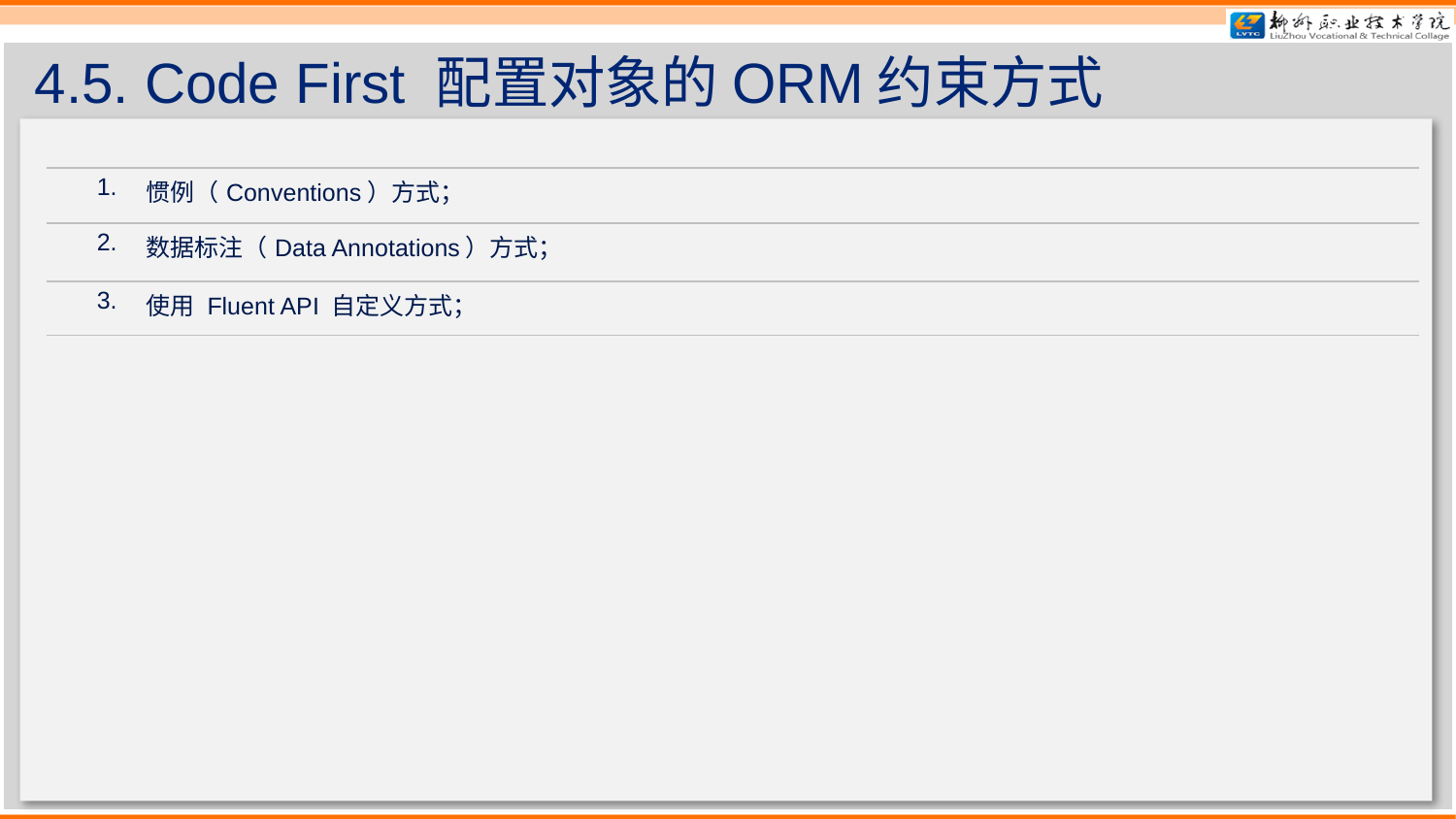

# 4.5. Code First 配置对象的ORM约束方式
| 1. | 惯例（Conventions）方式； |
| --- | --- |
| 2. | 数据标注（Data Annotations）方式； |
| 3. | 使用 Fluent API 自定义方式； |